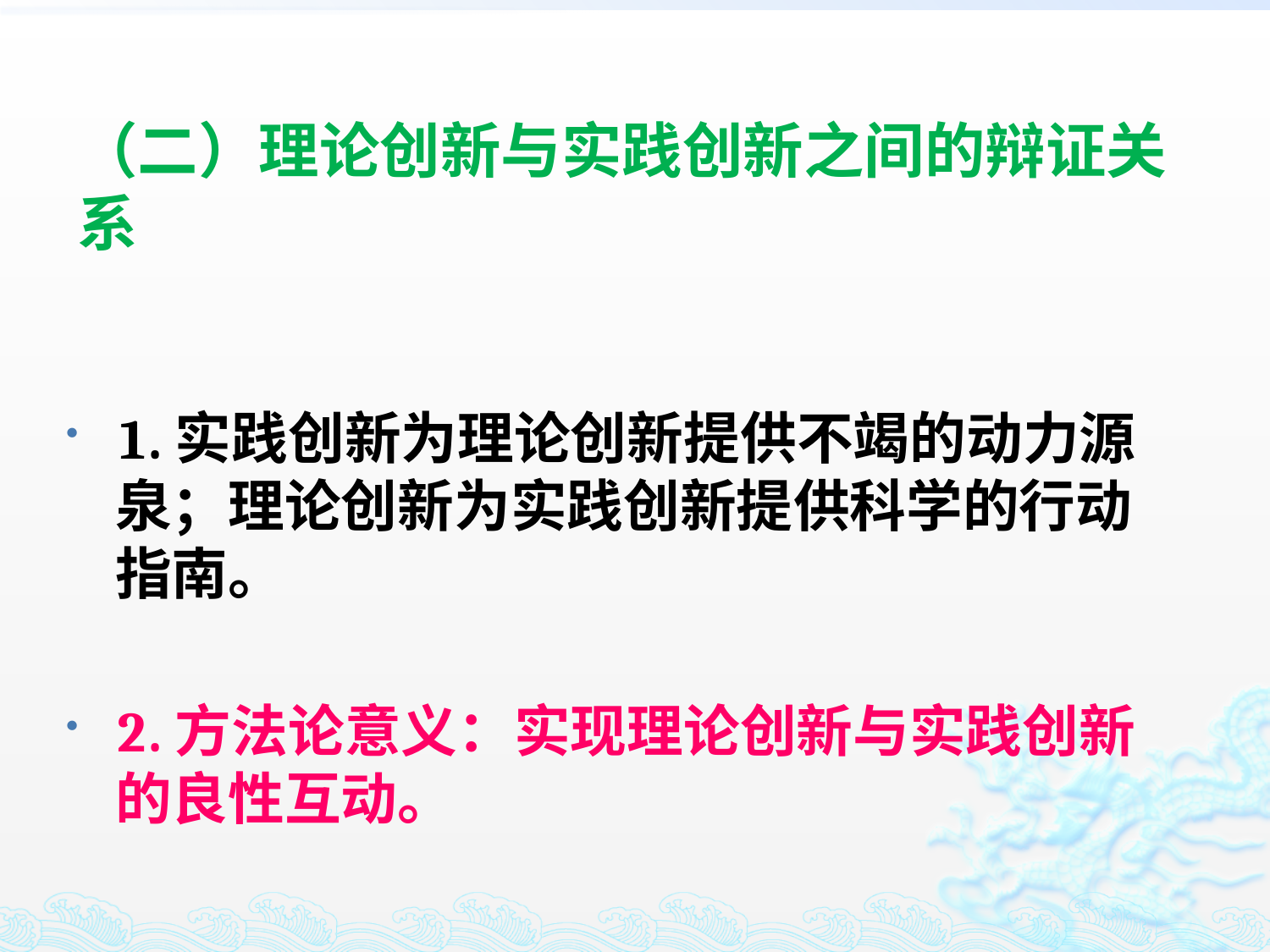

# （二）理论创新与实践创新之间的辩证关系
1.实践创新为理论创新提供不竭的动力源泉；理论创新为实践创新提供科学的行动指南。

2.方法论意义：实现理论创新与实践创新的良性互动。